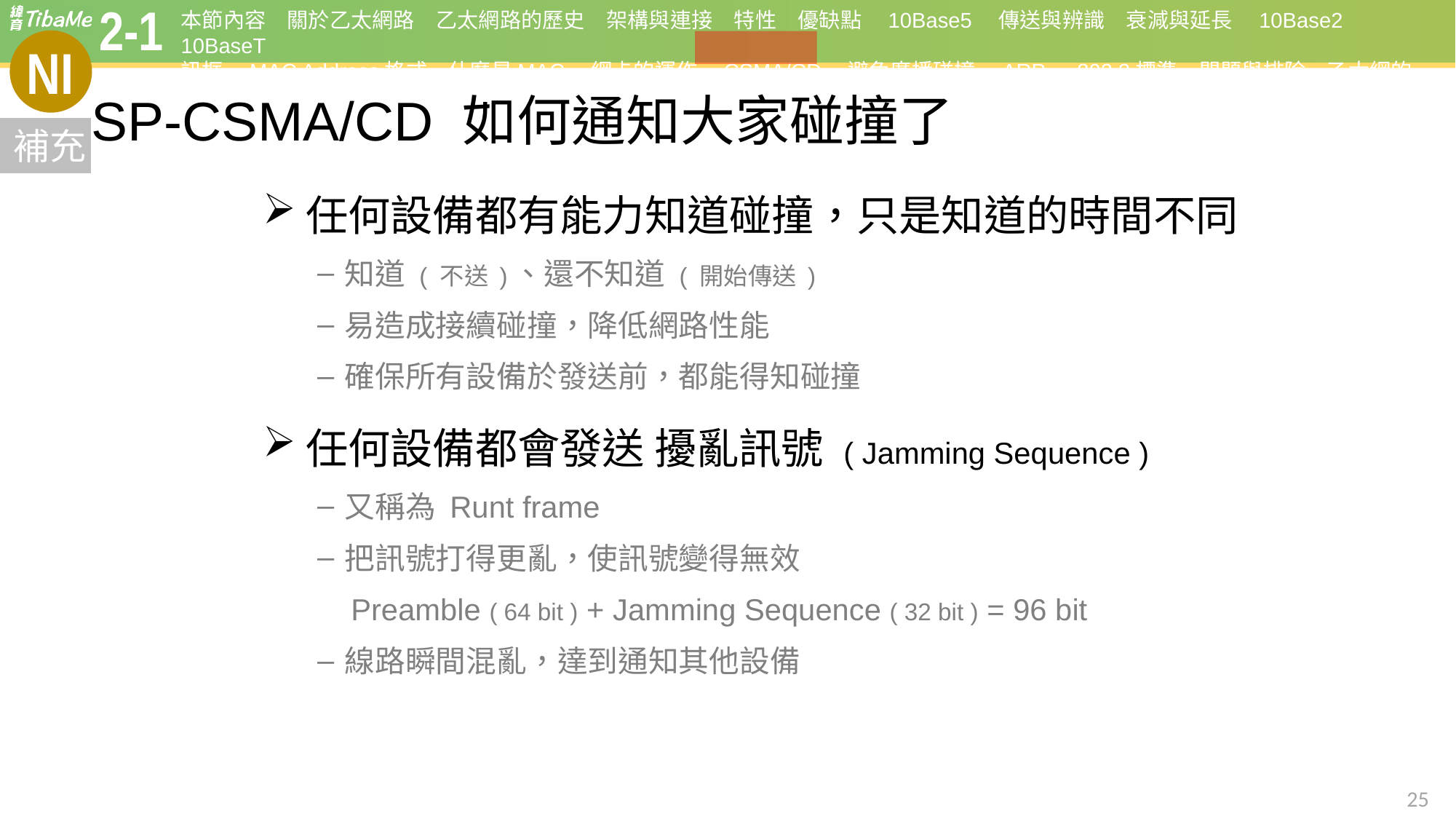

# SP-CSMA/CD 如何通知大家碰撞了
任何設備都有能力知道碰撞，只是知道的時間不同
知道 ( 不送 )、還不知道 ( 開始傳送 )
易造成接續碰撞，降低網路性能
確保所有設備於發送前，都能得知碰撞
任何設備都會發送 擾亂訊號 ( Jamming Sequence )
又稱為 Runt frame
把訊號打得更亂，使訊號變得無效
    Preamble ( 64 bit ) + Jamming Sequence ( 32 bit ) = 96 bit
線路瞬間混亂，達到通知其他設備